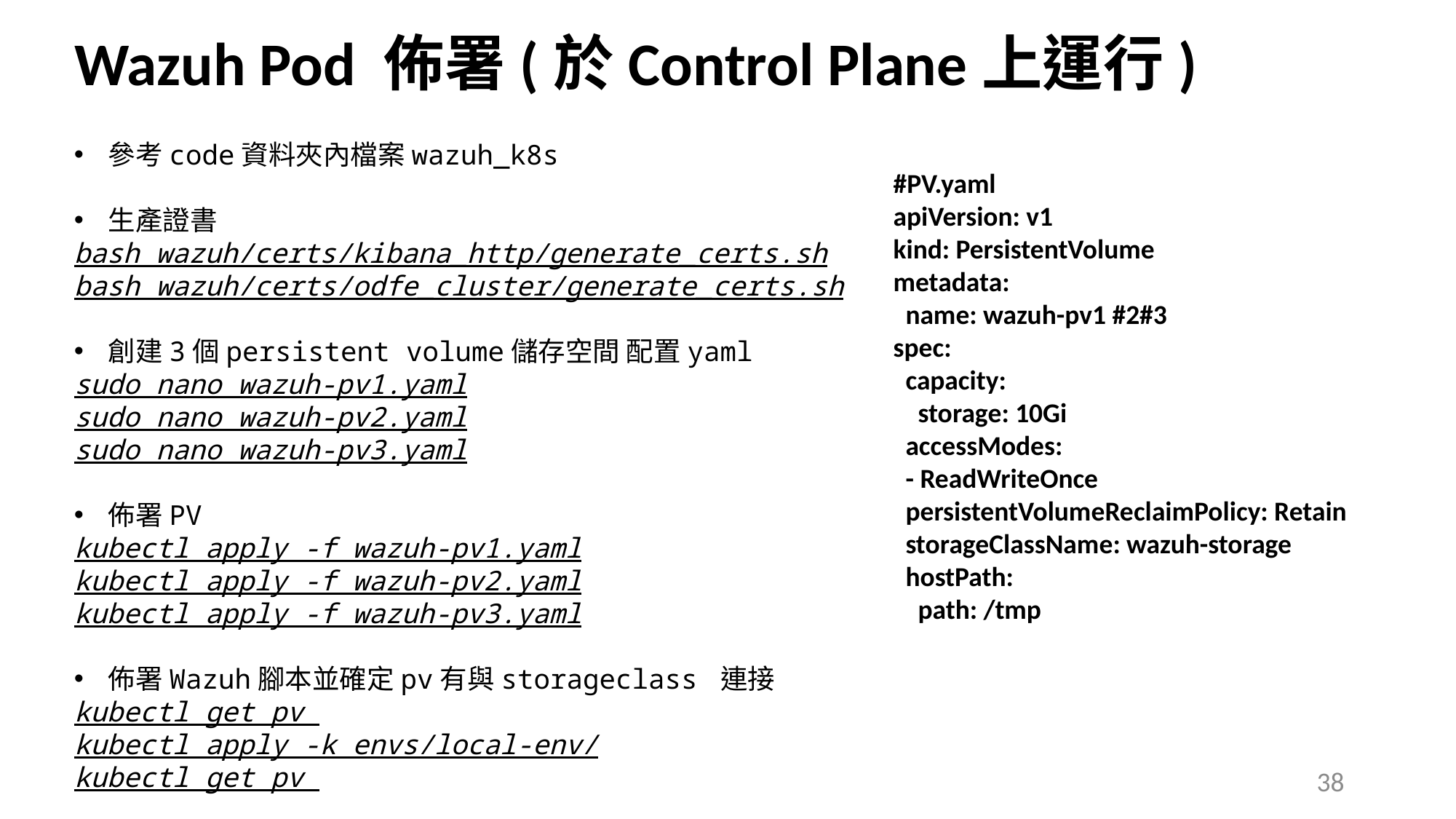

# Wazuh Pod 佈署(於Control Plane上運行)
參考code資料夾內檔案wazuh_k8s

生產證書
bash wazuh/certs/kibana_http/generate_certs.sh
bash wazuh/certs/odfe_cluster/generate_certs.sh

創建3個persistent volume儲存空間 配置yaml
sudo nano wazuh-pv1.yaml
sudo nano wazuh-pv2.yaml
sudo nano wazuh-pv3.yaml

佈署PV
kubectl apply -f wazuh-pv1.yaml
kubectl apply -f wazuh-pv2.yaml
kubectl apply -f wazuh-pv3.yaml

佈署Wazuh腳本並確定pv有與storageclass 連接
kubectl get pv
kubectl apply -k envs/local-env/
kubectl get pv
#PV.yaml
apiVersion: v1
kind: PersistentVolume
metadata:
  name: wazuh-pv1 #2#3
spec:
  capacity:
    storage: 10Gi
  accessModes:
  - ReadWriteOnce
  persistentVolumeReclaimPolicy: Retain
  storageClassName: wazuh-storage
  hostPath:
    path: /tmp
38